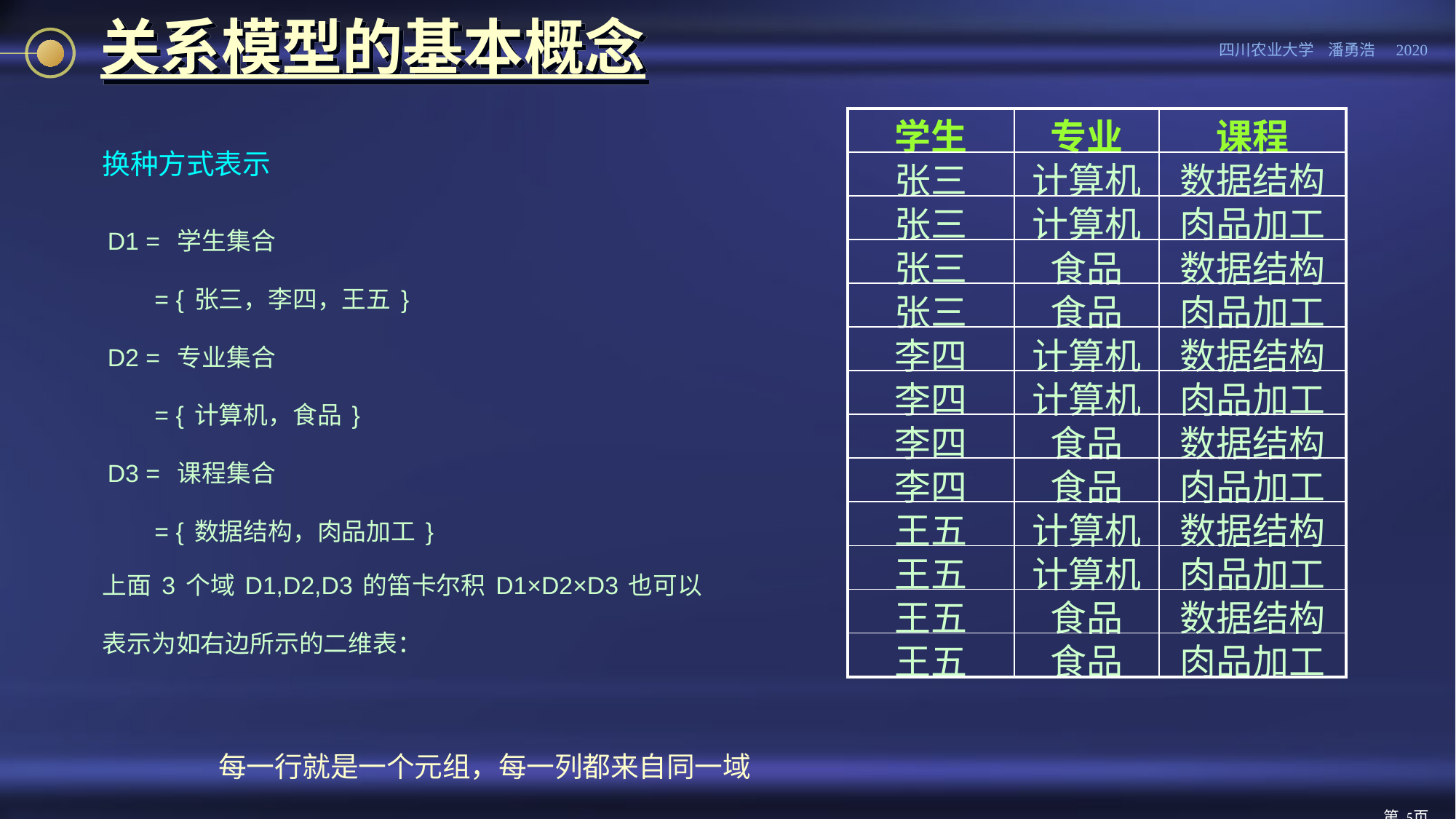

# 关系模型的基本概念
换种方式表示
| 学生 | 专业 | 课程 |
| --- | --- | --- |
| 张三 | 计算机 | 数据结构 |
| 张三 | 计算机 | 肉品加工 |
| 张三 | 食品 | 数据结构 |
| 张三 | 食品 | 肉品加工 |
| 李四 | 计算机 | 数据结构 |
| 李四 | 计算机 | 肉品加工 |
| 李四 | 食品 | 数据结构 |
| 李四 | 食品 | 肉品加工 |
| 王五 | 计算机 | 数据结构 |
| 王五 | 计算机 | 肉品加工 |
| 王五 | 食品 | 数据结构 |
| 王五 | 食品 | 肉品加工 |
D1 = 学生集合
	= {张三，李四，王五}
D2 = 专业集合
	= {计算机，食品}
D3 = 课程集合
	= {数据结构，肉品加工}
上面3个域D1,D2,D3的笛卡尔积D1×D2×D3也可以表示为如右边所示的二维表：
每一行就是一个元组，每一列都来自同一域